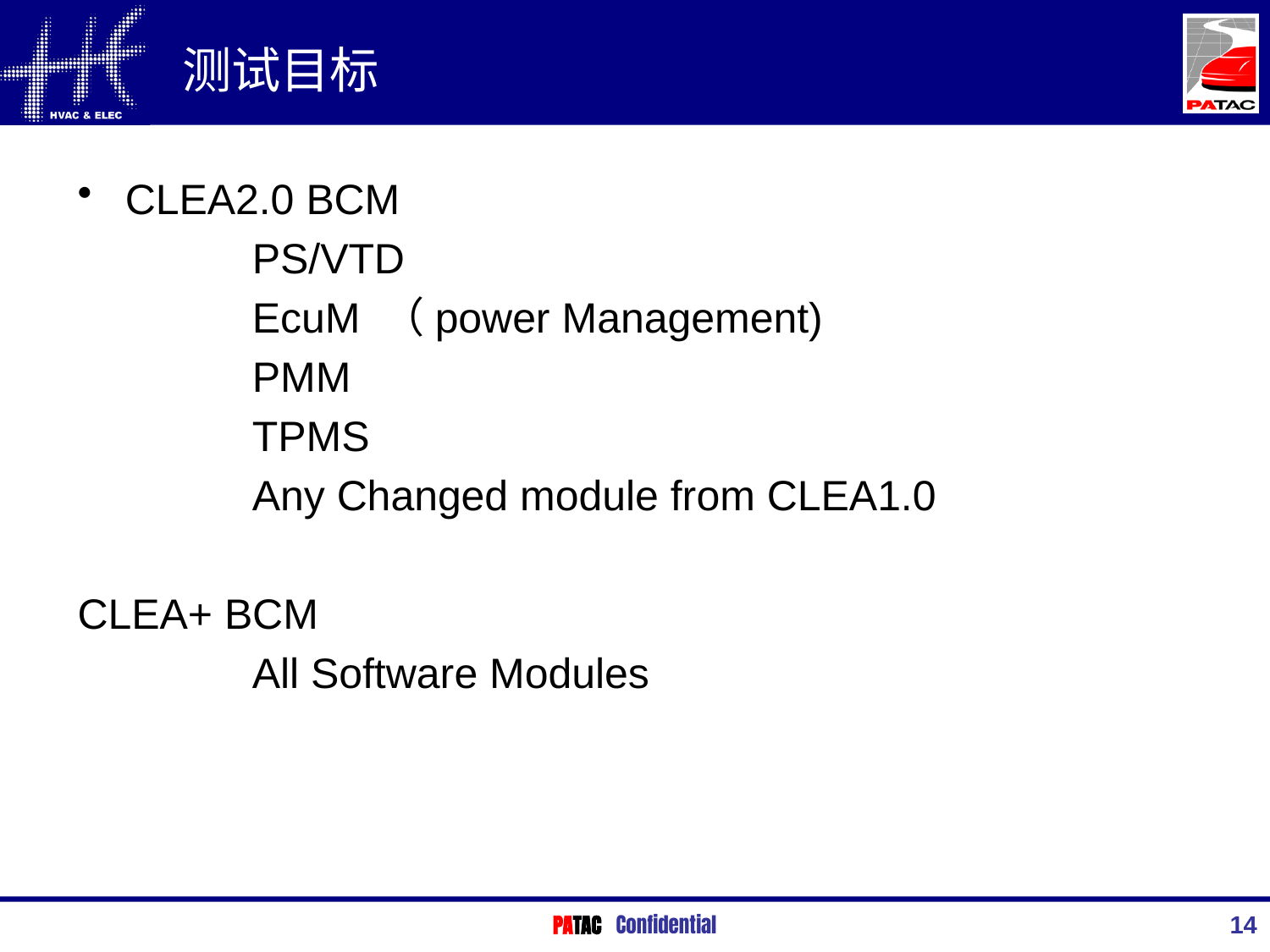

# 测试目标
CLEA2.0 BCM
 		PS/VTD
		EcuM （power Management)
		PMM
		TPMS
		Any Changed module from CLEA1.0

CLEA+ BCM
		All Software Modules

14